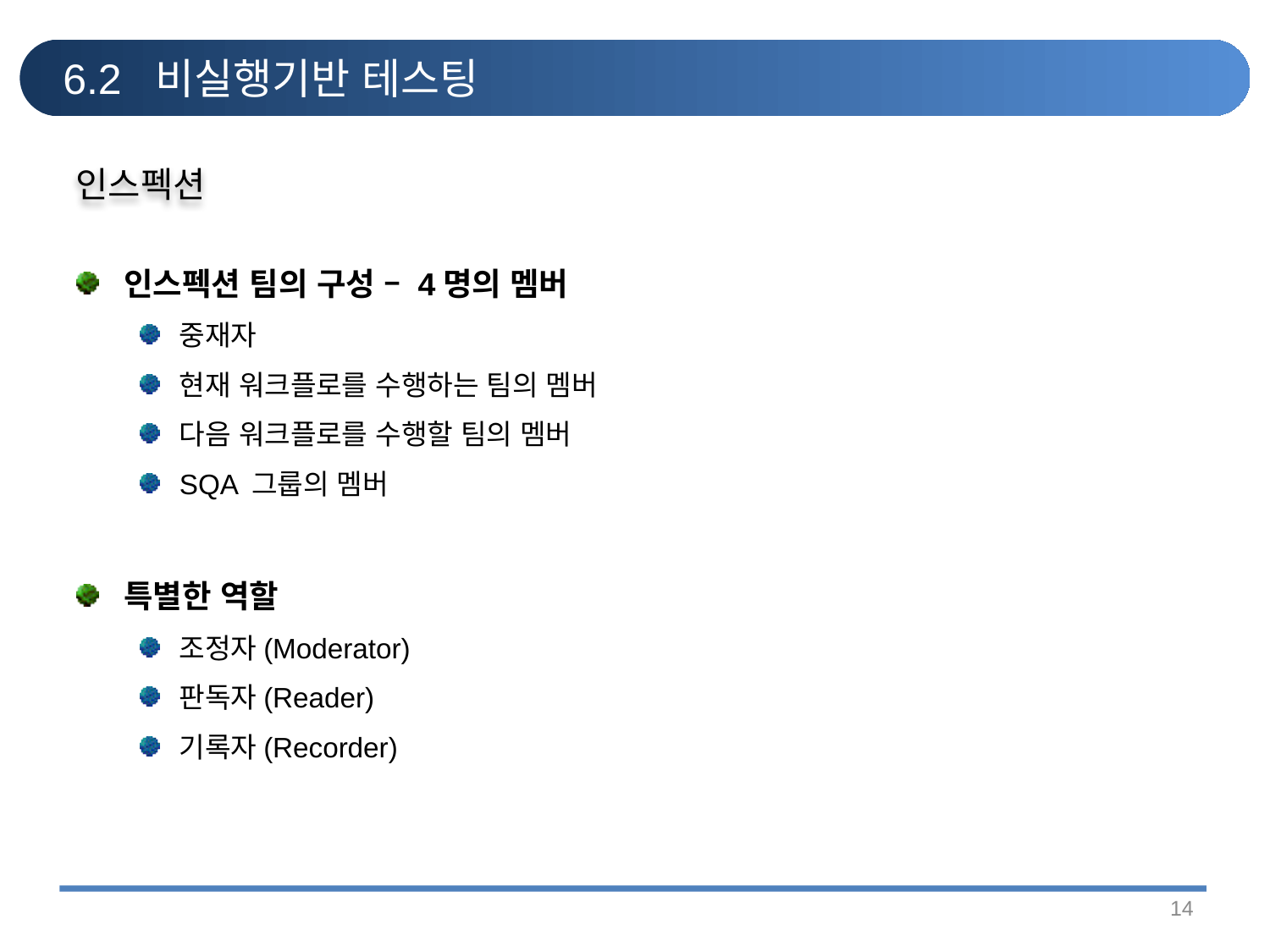

# 6.2  비실행기반 테스팅
인스펙션
인스펙션 팀의 구성 – 4명의 멤버
중재자
현재 워크플로를 수행하는 팀의 멤버
다음 워크플로를 수행할 팀의 멤버
SQA 그룹의 멤버

특별한 역할
조정자(Moderator)
판독자(Reader)
기록자(Recorder)
14